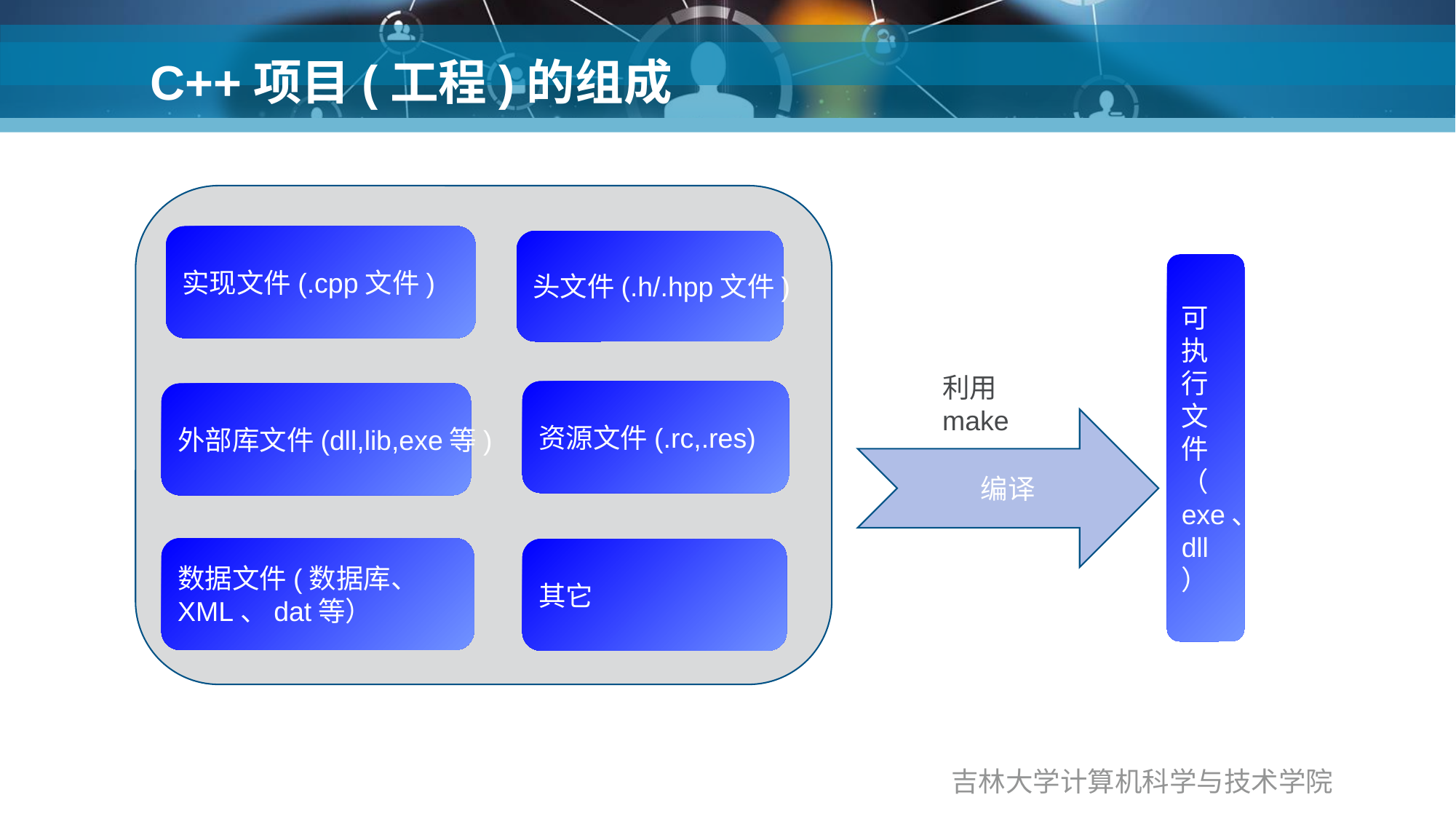

# C++项目(工程)的组成

实现文件(.cpp文件)
头文件(.h/.hpp文件)
可
执
行
文
件
（
exe、
dll
）
利用make
资源文件(.rc,.res)
外部库文件(dll,lib,exe等)
编译
数据文件(数据库、
XML、dat等）
其它
吉林大学计算机科学与技术学院